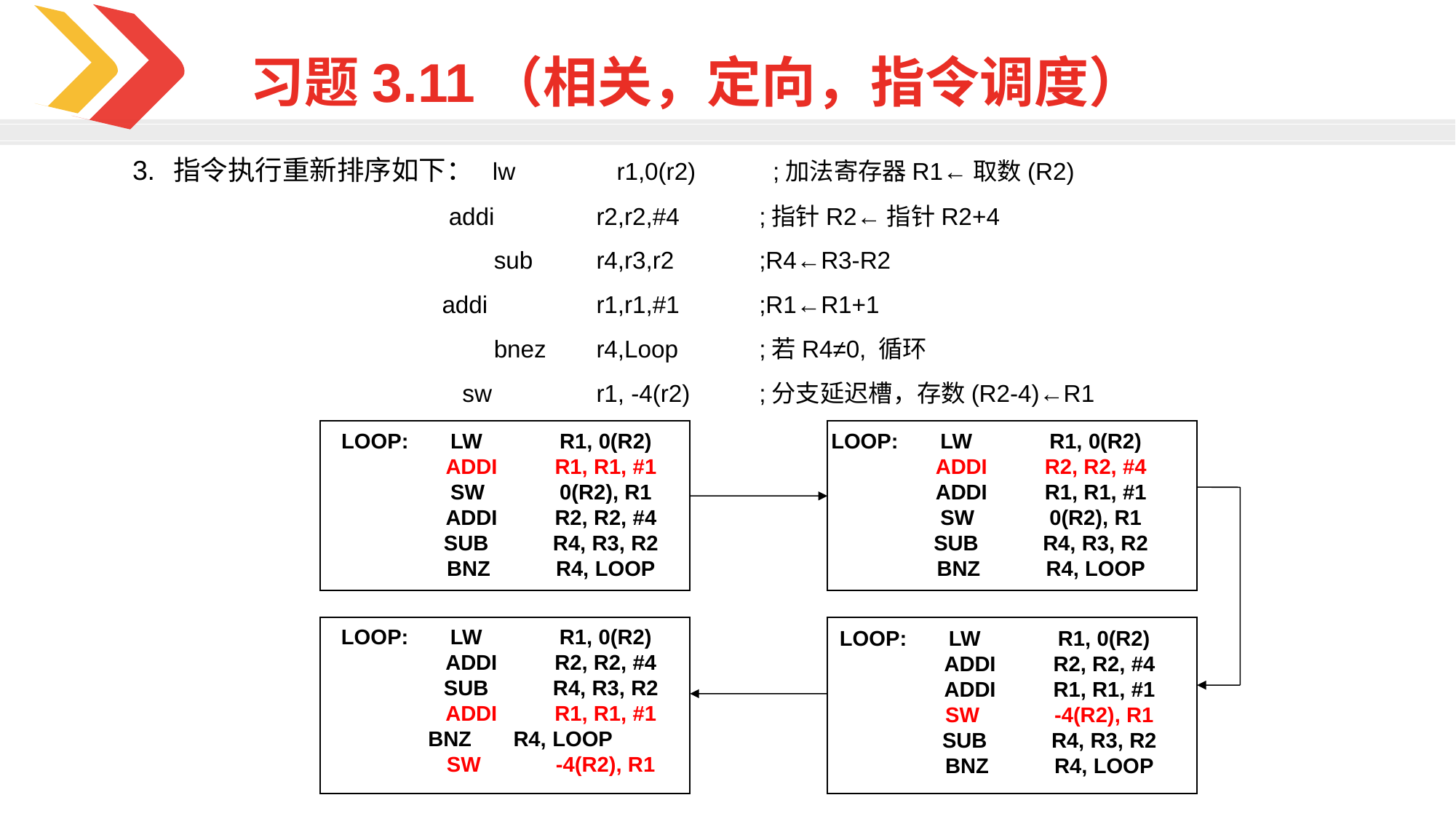

习题3.11（相关，定向，指令调度）

指令执行重新排序如下：  lw	 r1,0(r2)	        ;加法寄存器R1←取数(R2)
                                               addi	r2,r2,#4	        ;指针R2←指针R2+4
				 sub	r4,r3,r2	        ;R4←R3-R2
                                              addi	r1,r1,#1	        ;R1←R1+1
				 bnez	r4,Loop	        ;若R4≠0, 循环
                                                 sw	r1, -4(r2)	        ;分支延迟槽，存数(R2-4)←R1
LOOP:	LW	R1, 0(R2)
	ADDI	R1, R1, #1
	SW	0(R2), R1
	ADDI	R2, R2, #4
	SUB	R4, R3, R2
	BNZ	R4, LOOP

LOOP:	LW	R1, 0(R2)
	ADDI	R2, R2, #4
	ADDI	R1, R1, #1
	SW	0(R2), R1
	SUB	R4, R3, R2
	BNZ	R4, LOOP

LOOP:	LW	R1, 0(R2)
	ADDI	R2, R2, #4
	SUB	R4, R3, R2
	ADDI	R1, R1, #1
        BNZ       R4, LOOP
	SW	-4(R2), R1

LOOP:	LW	R1, 0(R2)
	ADDI	R2, R2, #4
	ADDI	R1, R1, #1
	SW	-4(R2), R1
	SUB	R4, R3, R2
	BNZ	R4, LOOP